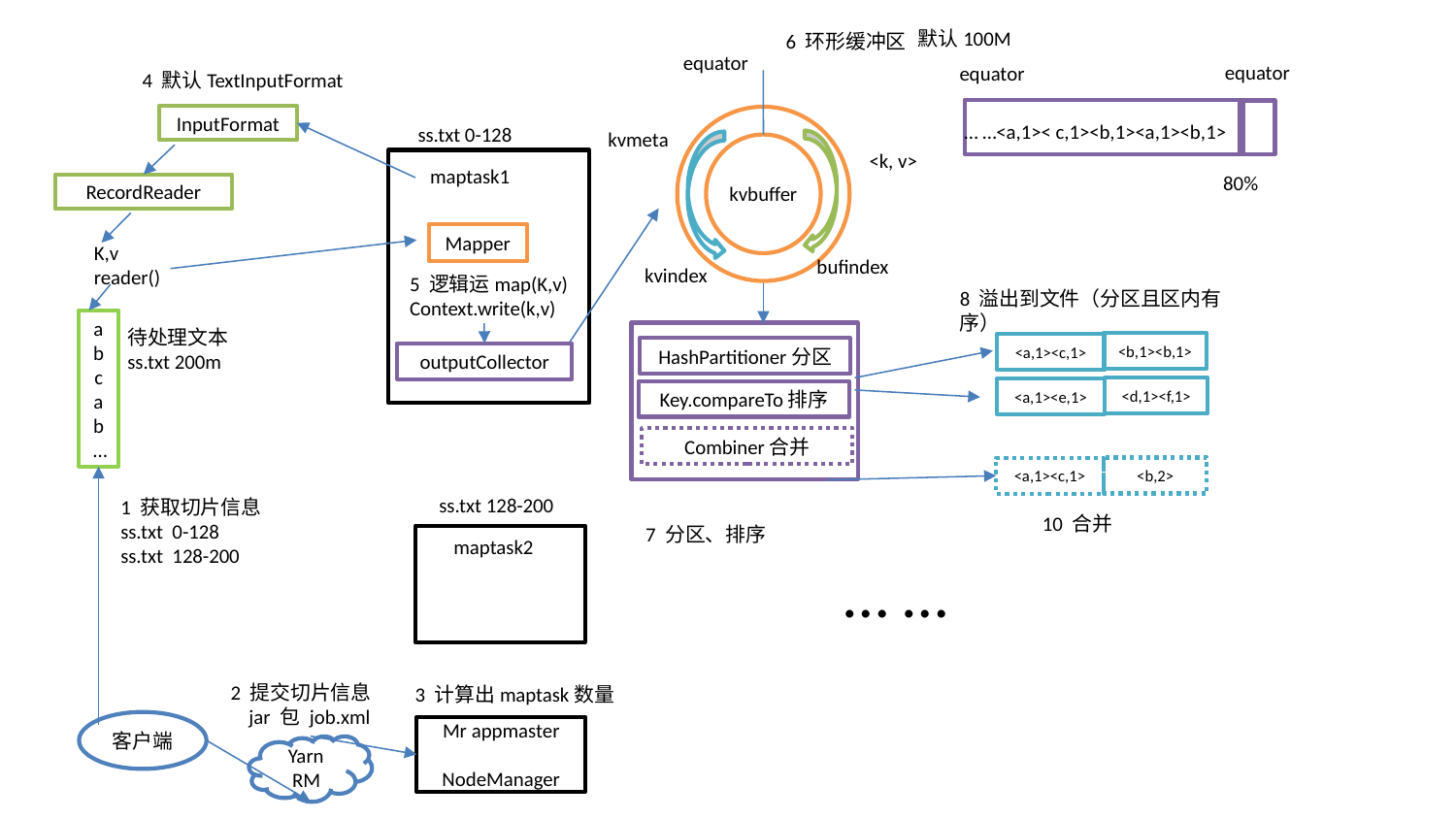

默认100M
6 环形缓冲区
equator
equator
equator
4 默认TextInputFormat

InputFormat

… …<a,1>< c,1><b,1><a,1><b,1>
ss.txt 0-128
kvmeta

<k, v>

maptask1
80%
kvbuffer
RecordReader
Mapper
K,v reader()
bufindex
kvindex
5 逻辑运map(K,v)
Context.write(k,v)
8 溢出到文件（分区且区内有序）
a
b
c
a
b
…
待处理文本
ss.txt 200m

<b,1><b,1>
<a,1><c,1>
HashPartitioner分区
outputCollector
<d,1><f,1>
<a,1><e,1>
Key.compareTo排序
Combiner合并
<b,2>
<a,1><c,1>
ss.txt 128-200
1 获取切片信息
ss.txt  0-128
ss.txt  128-200
10 合并
7 分区、排序

maptask2
… …
2 提交切片信息
    jar 包 job.xml
3 计算出maptask数量
客户端
Mr appmaster

NodeManager
Yarn
RM